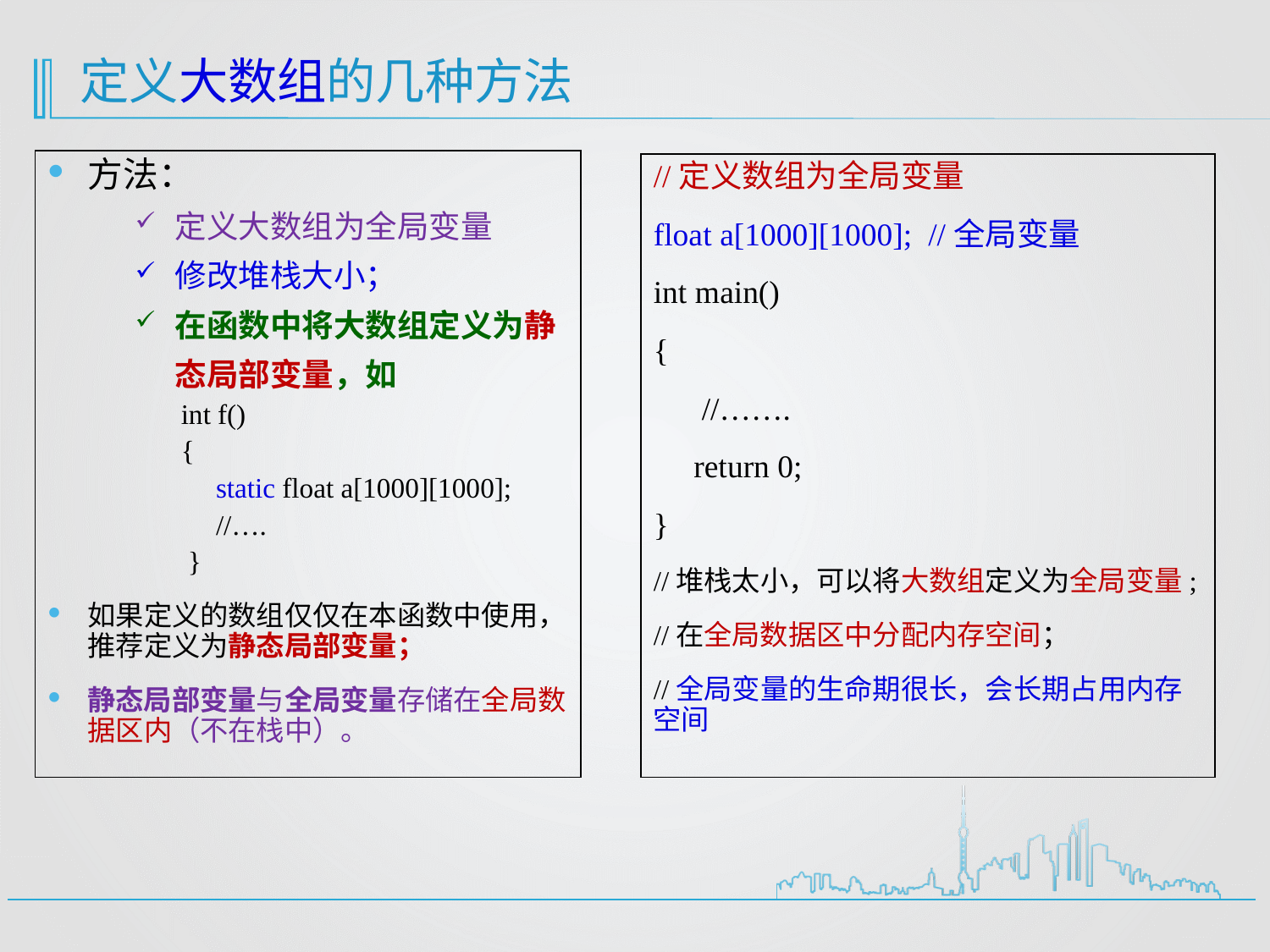

# 定义大数组的几种方法
方法：
定义大数组为全局变量
修改堆栈大小；
在函数中将大数组定义为静态局部变量，如
  int f()
  {
       static float a[1000][1000];
       //….
   }
如果定义的数组仅仅在本函数中使用，推荐定义为静态局部变量；
静态局部变量与全局变量存储在全局数据区内（不在栈中）。

//定义数组为全局变量
float a[1000][1000];  //全局变量
int main()
{
      //…….
     return 0;
}
//堆栈太小，可以将大数组定义为全局变量;
//在全局数据区中分配内存空间；
//全局变量的生命期很长，会长期占用内存空间